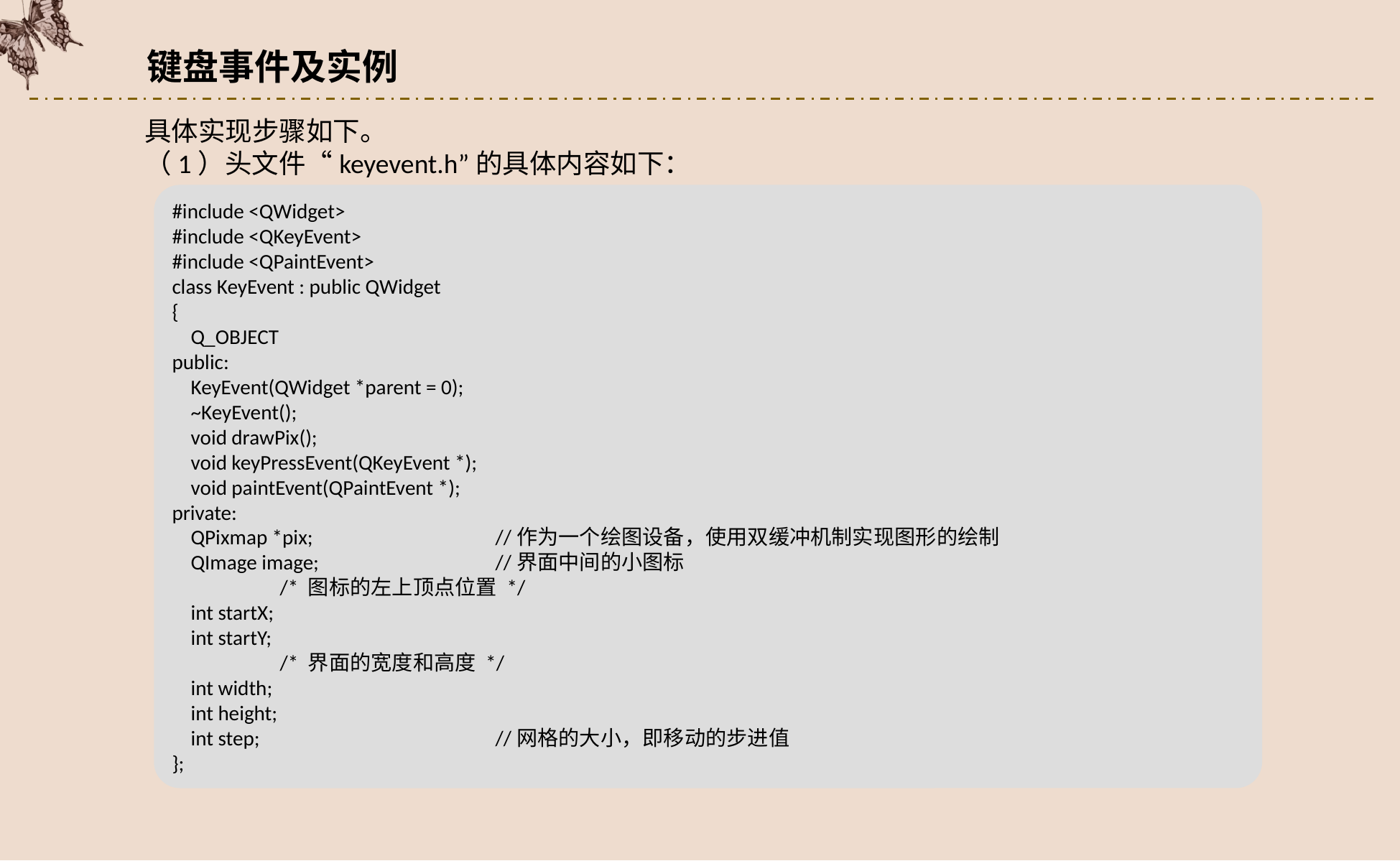

键盘事件及实例
具体实现步骤如下。
（1）头文件“keyevent.h”的具体内容如下：
#include <QWidget>
#include <QKeyEvent>
#include <QPaintEvent>
class KeyEvent : public QWidget
{
    Q_OBJECT
public:
    KeyEvent(QWidget *parent = 0);
    ~KeyEvent();
    void drawPix();
    void keyPressEvent(QKeyEvent *);
    void paintEvent(QPaintEvent *);
private:
    QPixmap *pix;		//作为一个绘图设备，使用双缓冲机制实现图形的绘制
    QImage image;		//界面中间的小图标
	/* 图标的左上顶点位置 */
    int startX;
    int startY;
	/* 界面的宽度和高度 */
    int width;
    int height;
    int step;			//网格的大小，即移动的步进值
};